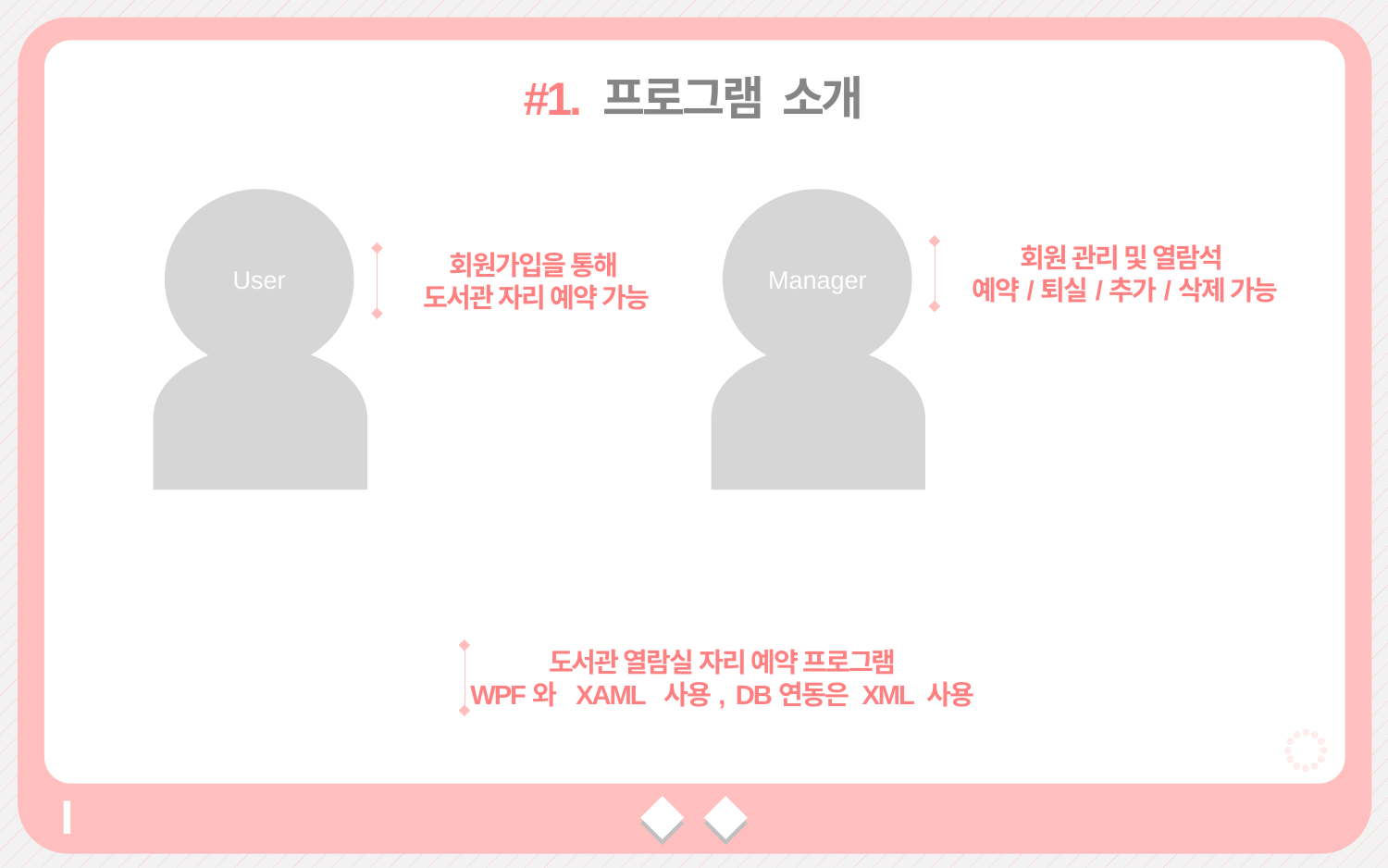

#1. 프로그램  소개
User

Manager

회원 관리 및 열람석
예약/퇴실/추가/삭제 가능
회원가입을 통해
도서관 자리 예약 가능
도서관 열람실 자리 예약 프로그램
WPF와  XAML  사용,  DB연동은 XML 사용